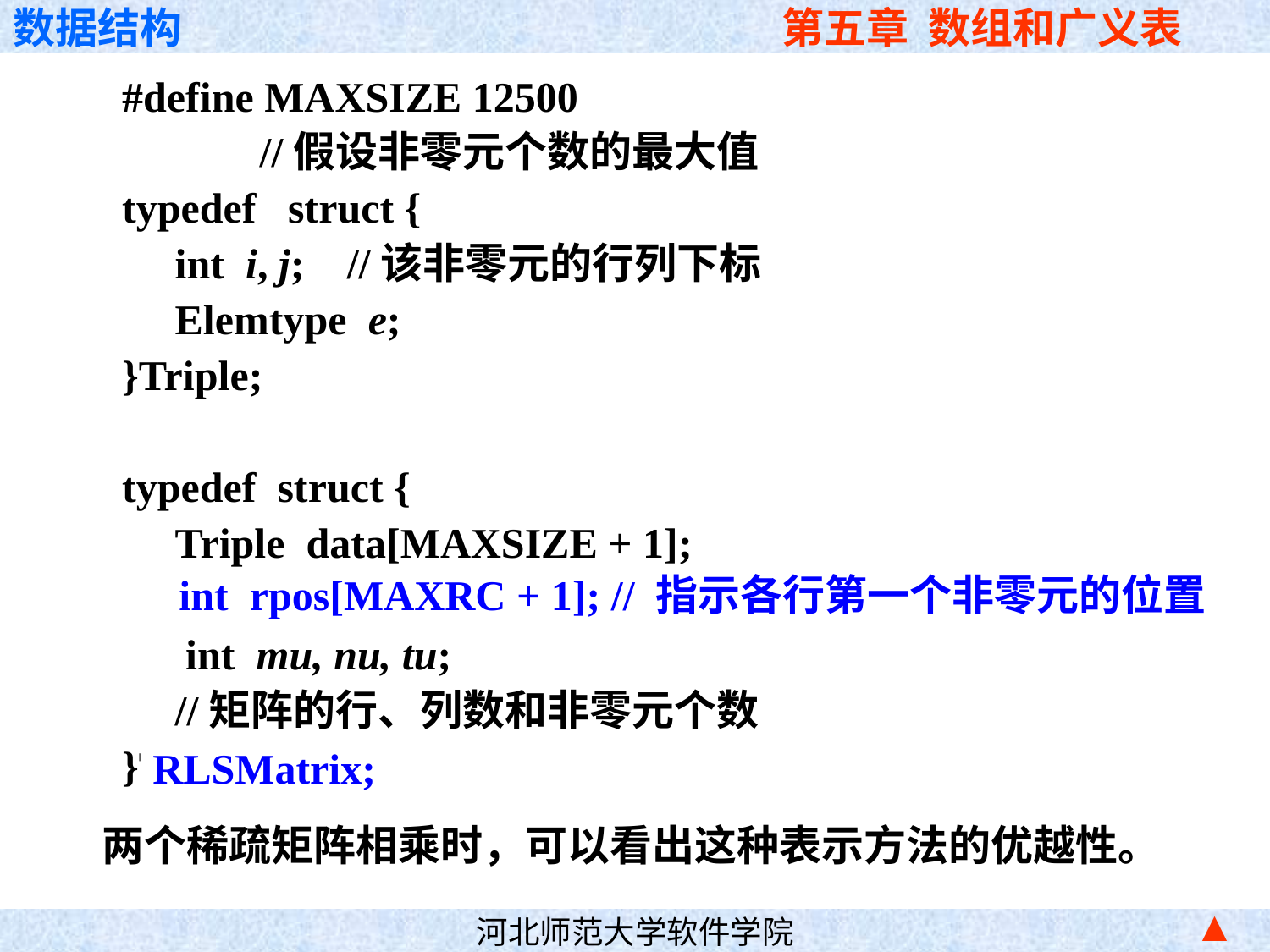

#define MAXSIZE 12500
             //假设非零元个数的最大值
typedef   struct {
     int  i, j;    //该非零元的行列下标
     Elemtype  e;
}Triple;

typedef  struct {
     Triple  data[MAXSIZE + 1];

      int  mu, nu, tu;
     //矩阵的行、列数和非零元个数
}TSMatrix;
int  rpos[MAXRC + 1]; // 指示各行第一个非零元的位置
RLSMatrix;
两个稀疏矩阵相乘时，可以看出这种表示方法的优越性。
▲